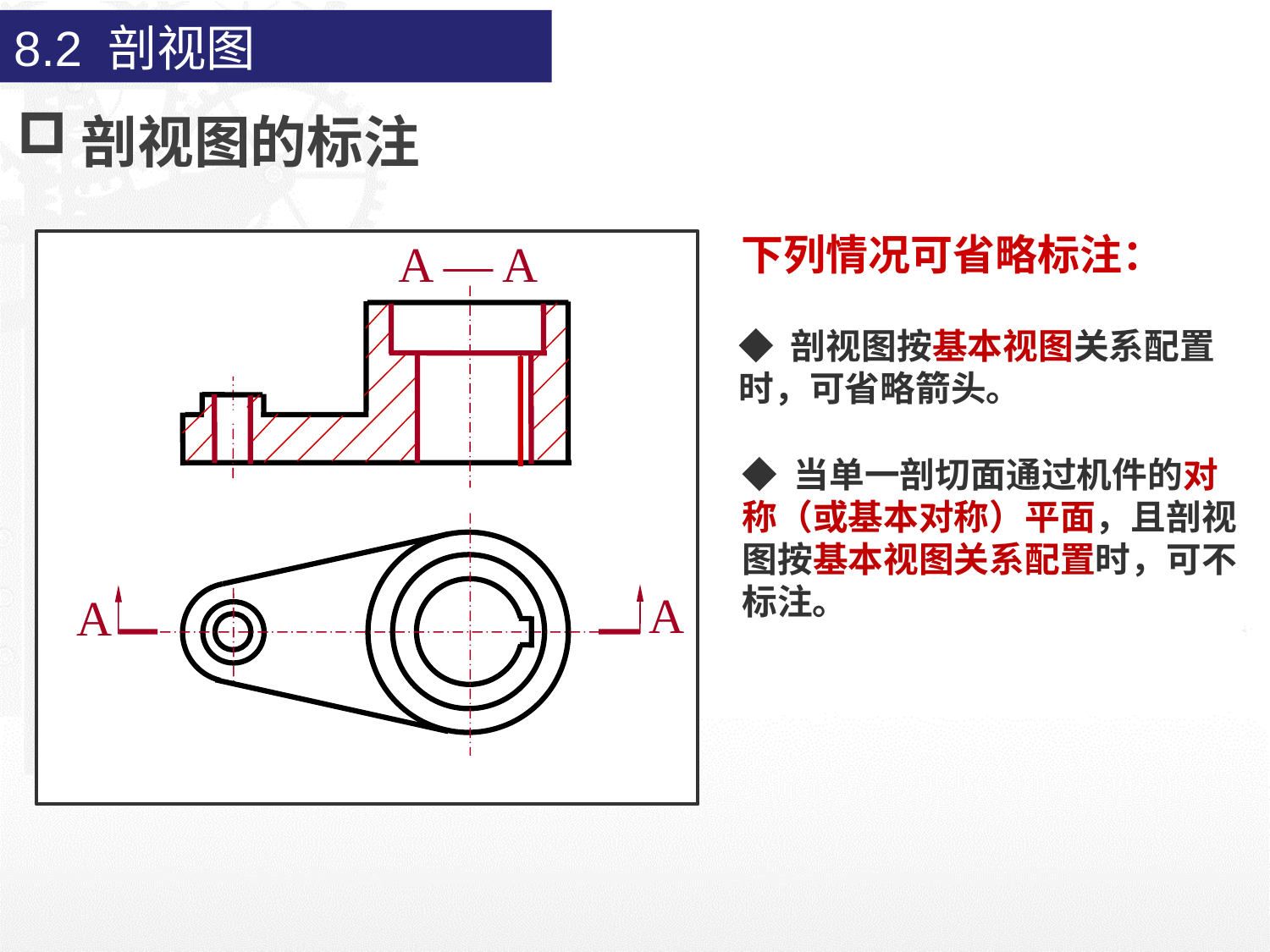

8.2 剖视图
剖视图的标注
下列情况可省略标注：
A — A

◆ 剖视图按基本视图关系配置时，可省略箭头。

◆ 当单一剖切面通过机件的对称（或基本对称）平面，且剖视图按基本视图关系配置时，可不标注。
A
A